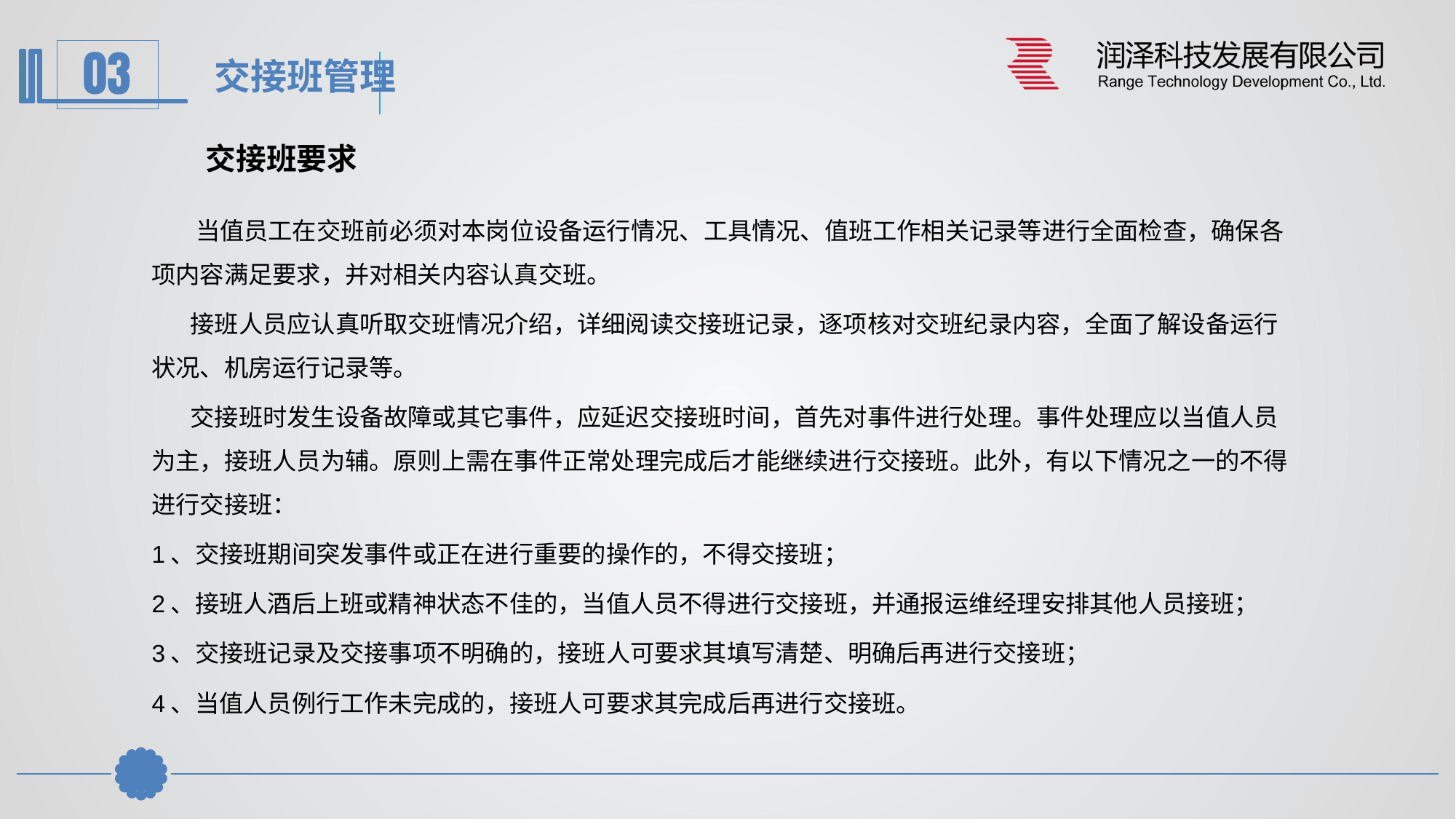

交接班管理
交接班要求
       当值员工在交班前必须对本岗位设备运行情况、工具情况、值班工作相关记录等进行全面检查，确保各项内容满足要求，并对相关内容认真交班。
      接班人员应认真听取交班情况介绍，详细阅读交接班记录，逐项核对交班纪录内容，全面了解设备运行状况、机房运行记录等。
      交接班时发生设备故障或其它事件，应延迟交接班时间，首先对事件进行处理。事件处理应以当值人员为主，接班人员为辅。原则上需在事件正常处理完成后才能继续进行交接班。此外，有以下情况之一的不得进行交接班：
1、交接班期间突发事件或正在进行重要的操作的，不得交接班；
2、接班人酒后上班或精神状态不佳的，当值人员不得进行交接班，并通报运维经理安排其他人员接班；
3、交接班记录及交接事项不明确的，接班人可要求其填写清楚、明确后再进行交接班；
4、当值人员例行工作未完成的，接班人可要求其完成后再进行交接班。

9